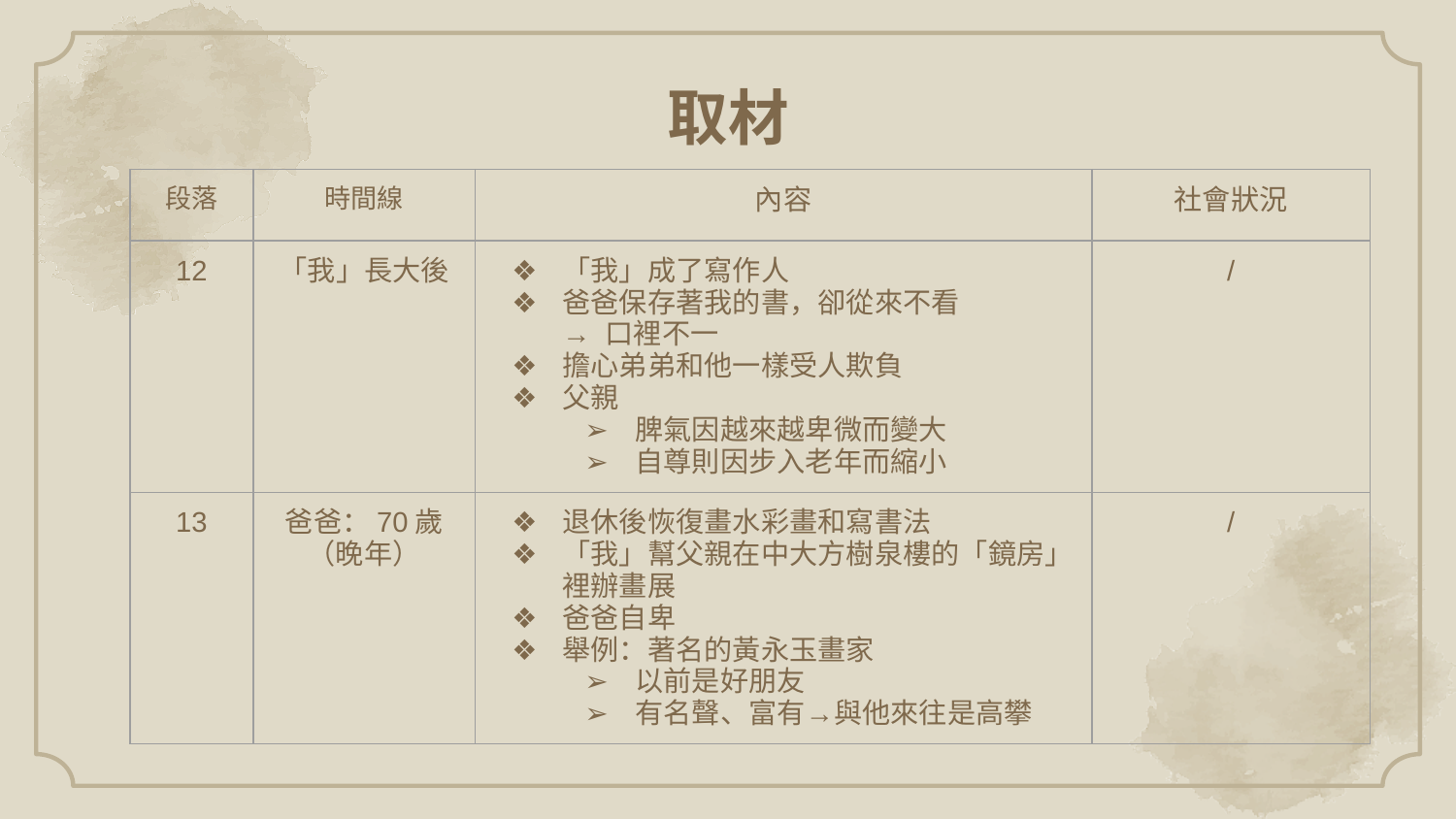

# 取材

| 段落 | 時間線 | 內容 | 社會狀況 |
| --- | --- | --- | --- |
| 12 | 「我」長大後 | 「我」成了寫作人 爸爸保存著我的書，卻從來不看 → 口裡不一 擔心弟弟和他一樣受人欺負 父親 脾氣因越來越卑微而變大 自尊則因步入老年而縮小 | / |
| 13 | 爸爸：70歲（晚年） | 退休後恢復畫水彩畫和寫書法 「我」幫父親在中大方樹泉樓的「鏡房」裡辦畫展 爸爸自卑 舉例：著名的黃永玉畫家 以前是好朋友 有名聲、富有→與他來往是高攀 | / |